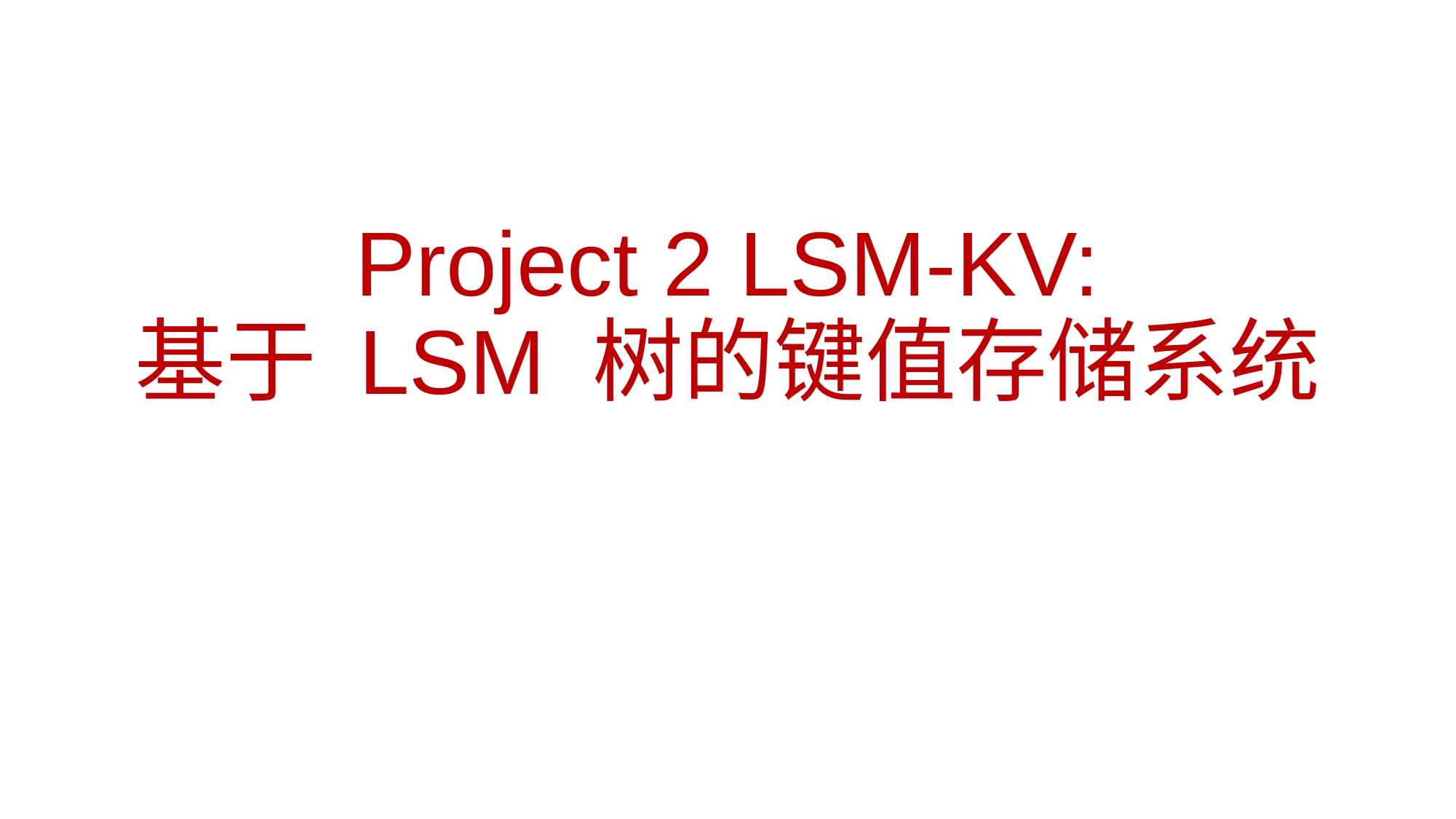

# Project 2 LSM-KV: 基于 LSM 树的键值存储系统